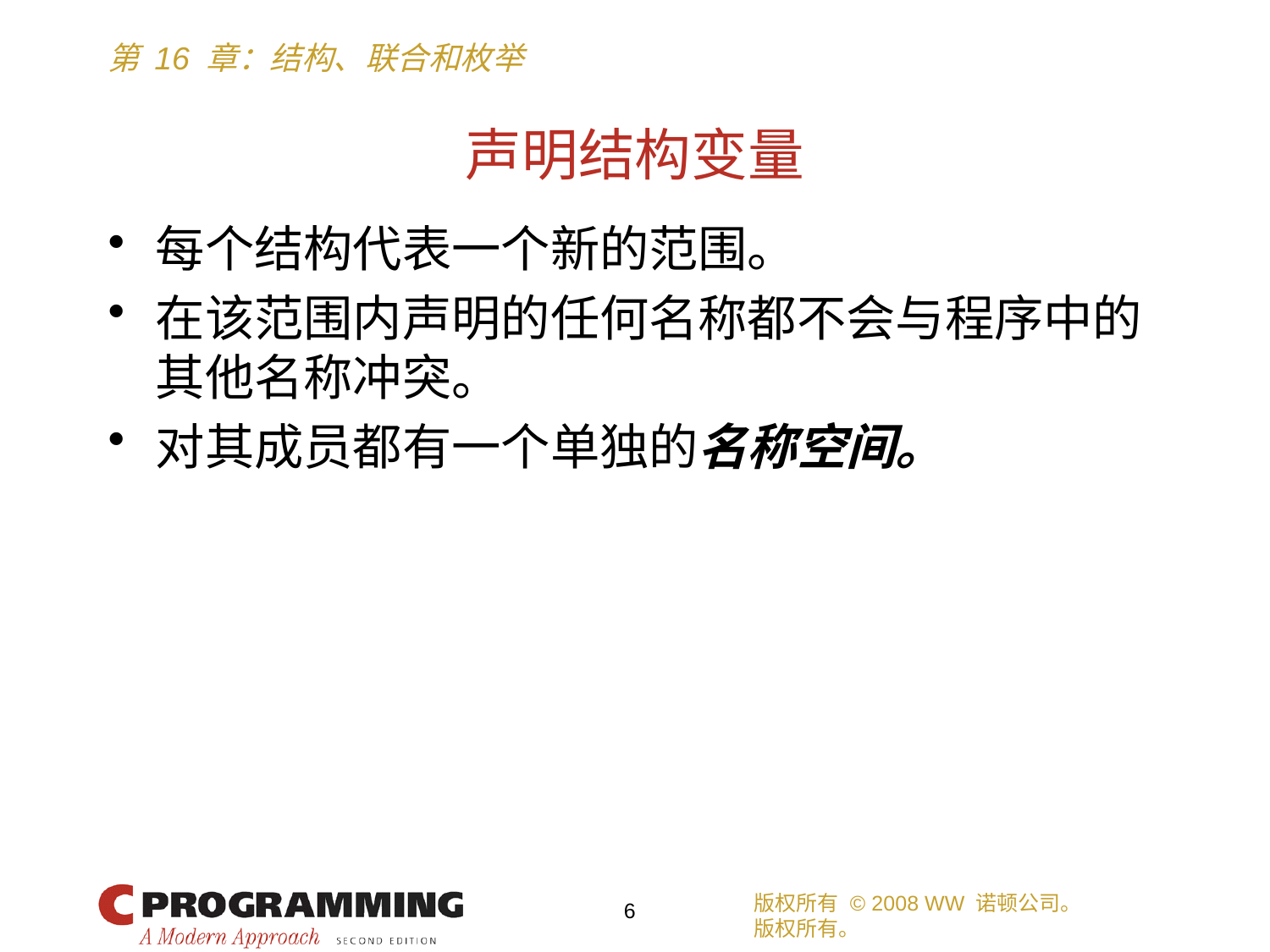

# 声明结构变量
每个结构代表一个新的范围。
在该范围内声明的任何名称都不会与程序中的其他名称冲突。
对其成员都有一个单独的名称空间。
版权所有 © 2008 WW 诺顿公司。
版权所有。
6